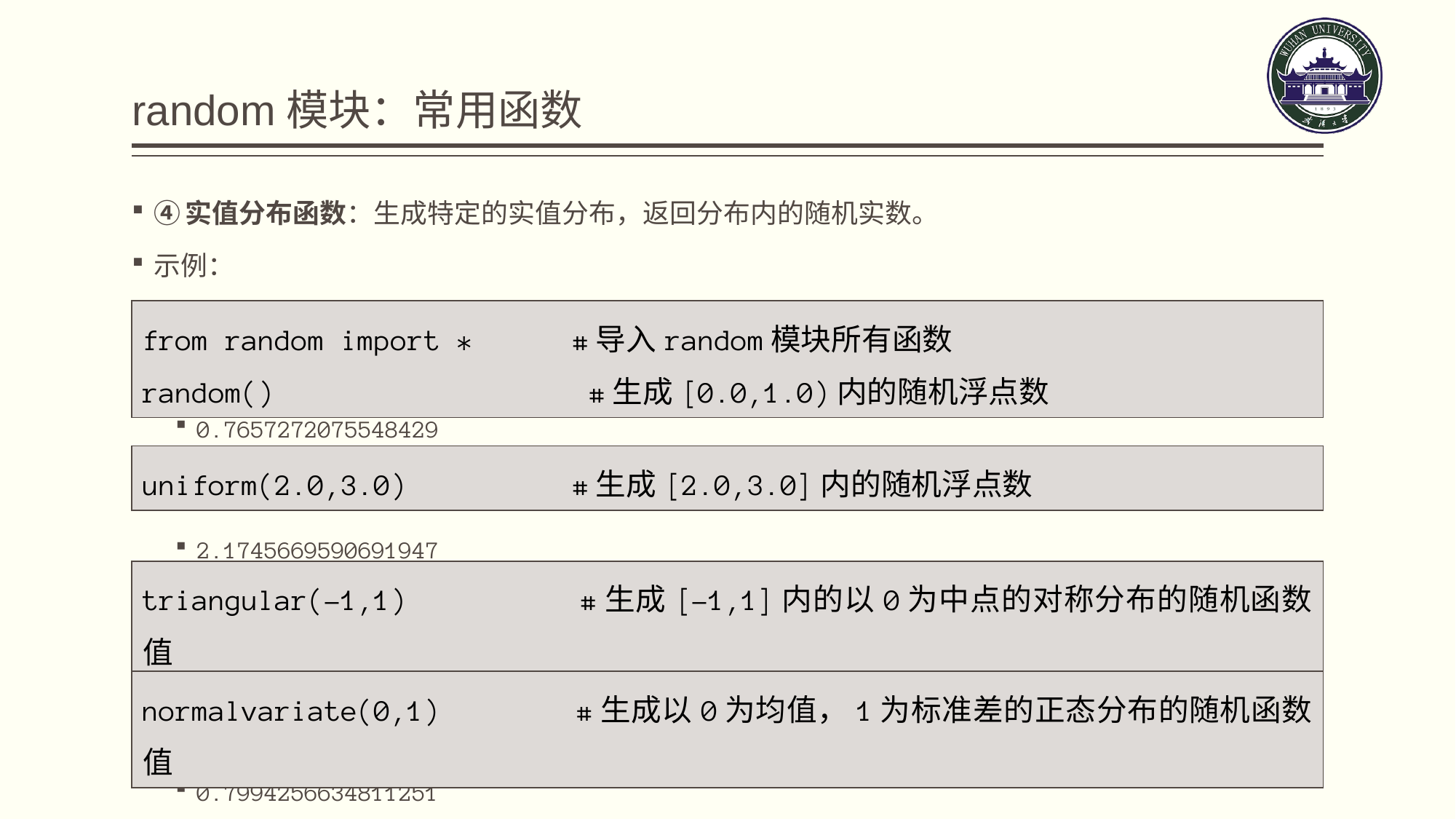

# random模块：常用函数
④实值分布函数：生成特定的实值分布，返回分布内的随机实数。
示例：

0.7657272075548429

2.1745669590691947

-0.5506009464471489

0.7994256634811251

| from random import \* #导入random模块所有函数 random() #生成[0.0,1.0)内的随机浮点数 |
| --- |
| uniform(2.0,3.0) #生成[2.0,3.0]内的随机浮点数 |
| --- |
| triangular(-1,1) #生成[-1,1]内的以0为中点的对称分布的随机函数值 |
| --- |
| normalvariate(0,1) #生成以0为均值，1为标准差的正态分布的随机函数值 |
| --- |